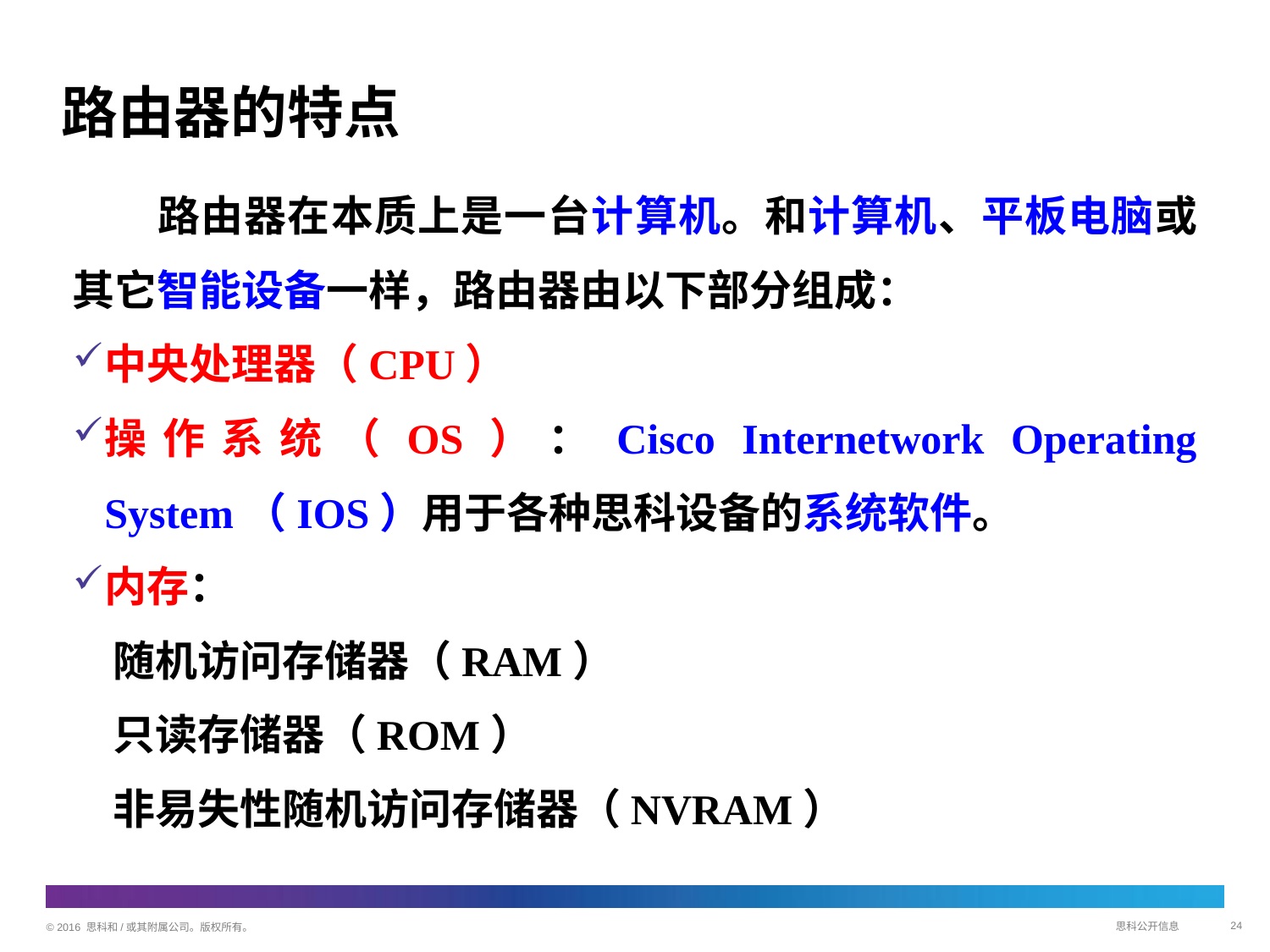

# 路由器的特点
路由器在本质上是一台计算机。和计算机、平板电脑或其它智能设备一样，路由器由以下部分组成：
中央处理器（CPU）
操作系统（OS）：Cisco Internetwork Operating System（IOS）用于各种思科设备的系统软件。
内存：
随机访问存储器（RAM）
只读存储器（ROM）
非易失性随机访问存储器（NVRAM）